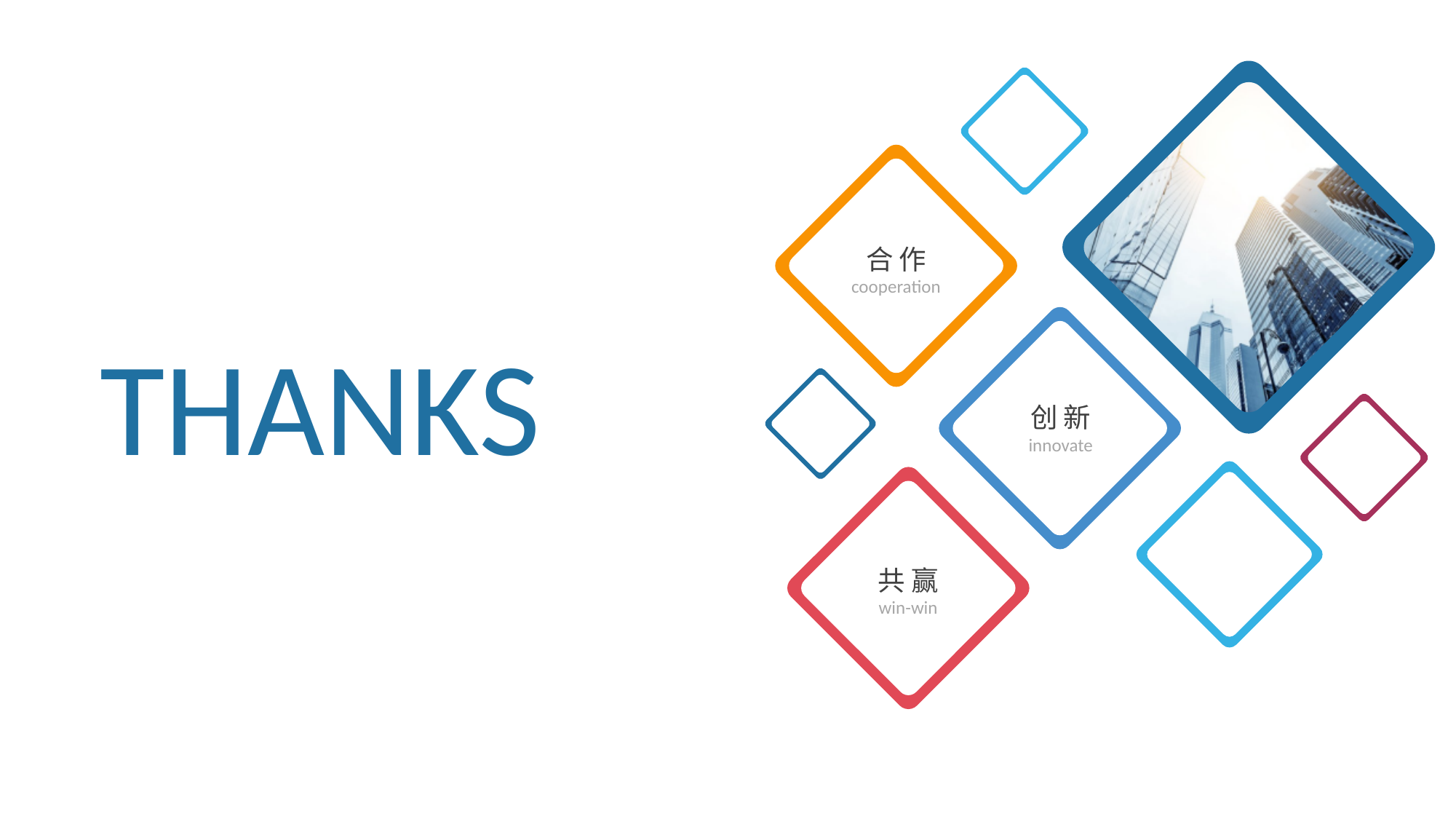

合 作
cooperation
THANKS

创 新
innovate

共 赢
win-win